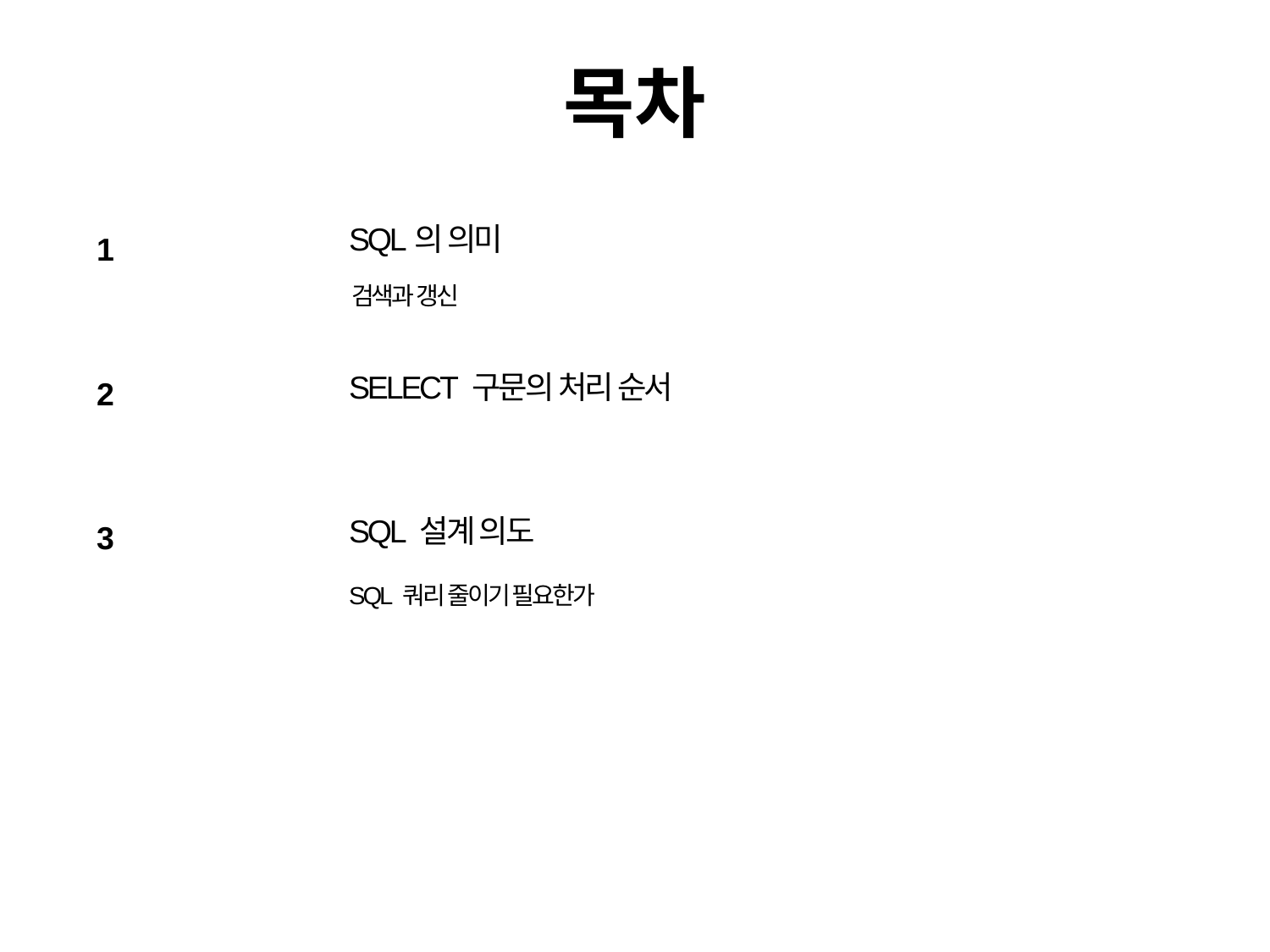

# 목차
SQL의 의미
검색과 갱신
1
SELECT 구문의 처리 순서

2

SQL 설계 의도
SQL 쿼리 줄이기 필요한가
3